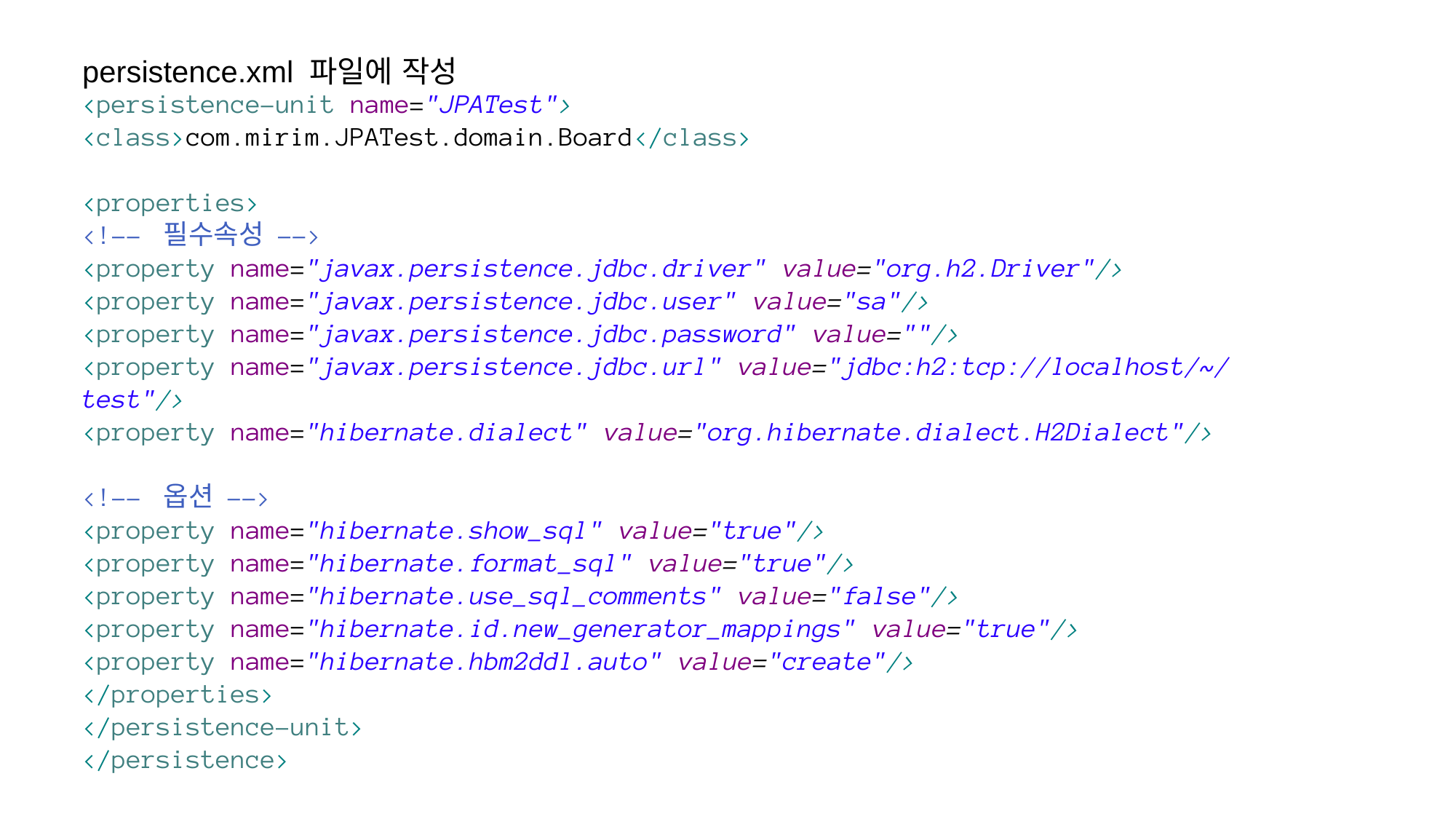

persistence.xml 파일에 작성
<persistence-unit name="JPATest">
<class>com.mirim.JPATest.domain.Board</class>

<properties>
<!-- 필수속성 -->
<property name="javax.persistence.jdbc.driver" value="org.h2.Driver"/>
<property name="javax.persistence.jdbc.user" value="sa"/>
<property name="javax.persistence.jdbc.password" value=""/>
<property name="javax.persistence.jdbc.url" value="jdbc:h2:tcp://localhost/~/test"/>
<property name="hibernate.dialect" value="org.hibernate.dialect.H2Dialect"/>

<!-- 옵션 -->
<property name="hibernate.show_sql" value="true"/>
<property name="hibernate.format_sql" value="true"/>
<property name="hibernate.use_sql_comments" value="false"/>
<property name="hibernate.id.new_generator_mappings" value="true"/>
<property name="hibernate.hbm2ddl.auto" value="create"/>
</properties>
</persistence-unit>
</persistence>